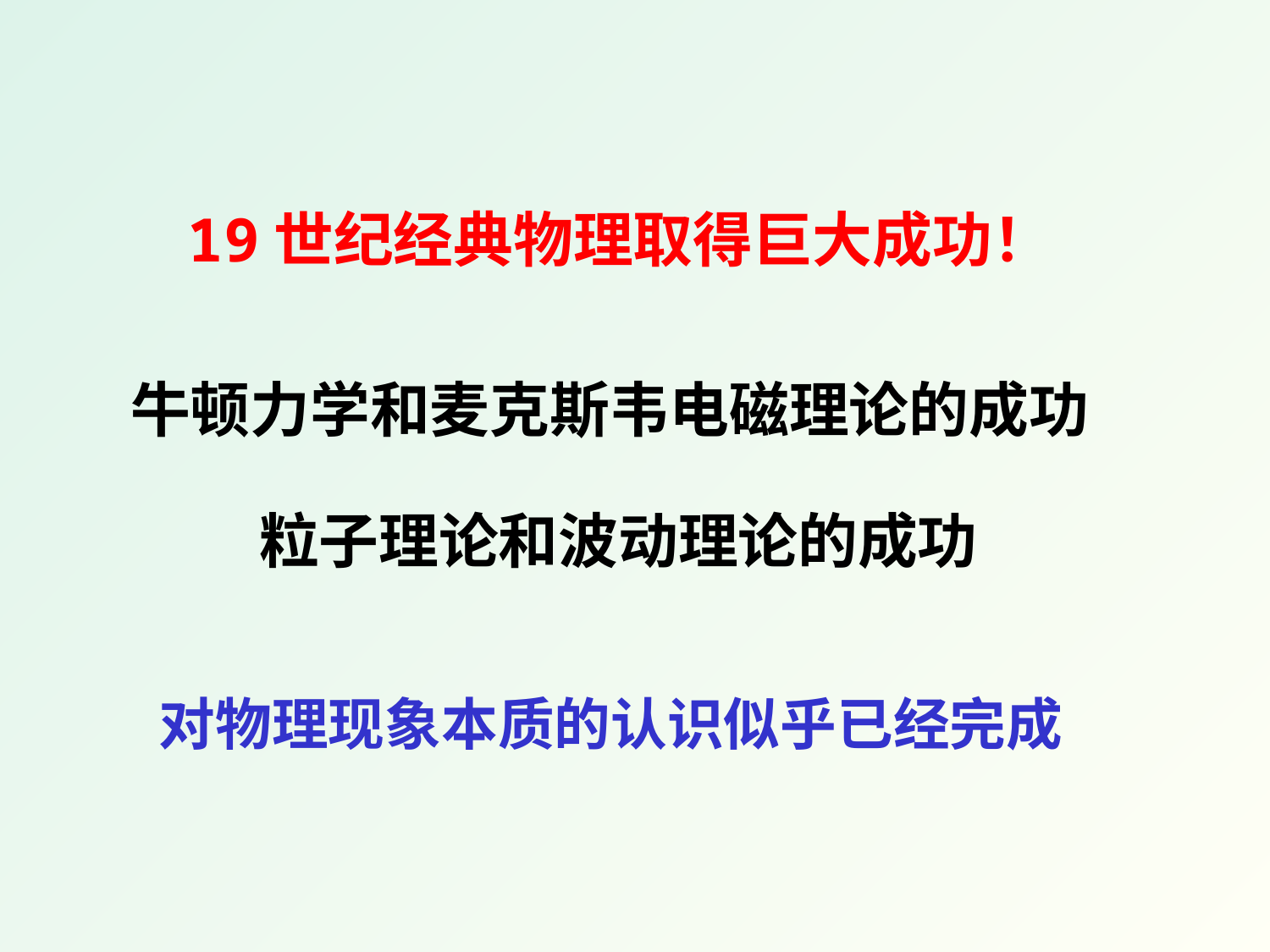

19世纪经典物理取得巨大成功！
牛顿力学和麦克斯韦电磁理论的成功
粒子理论和波动理论的成功
对物理现象本质的认识似乎已经完成